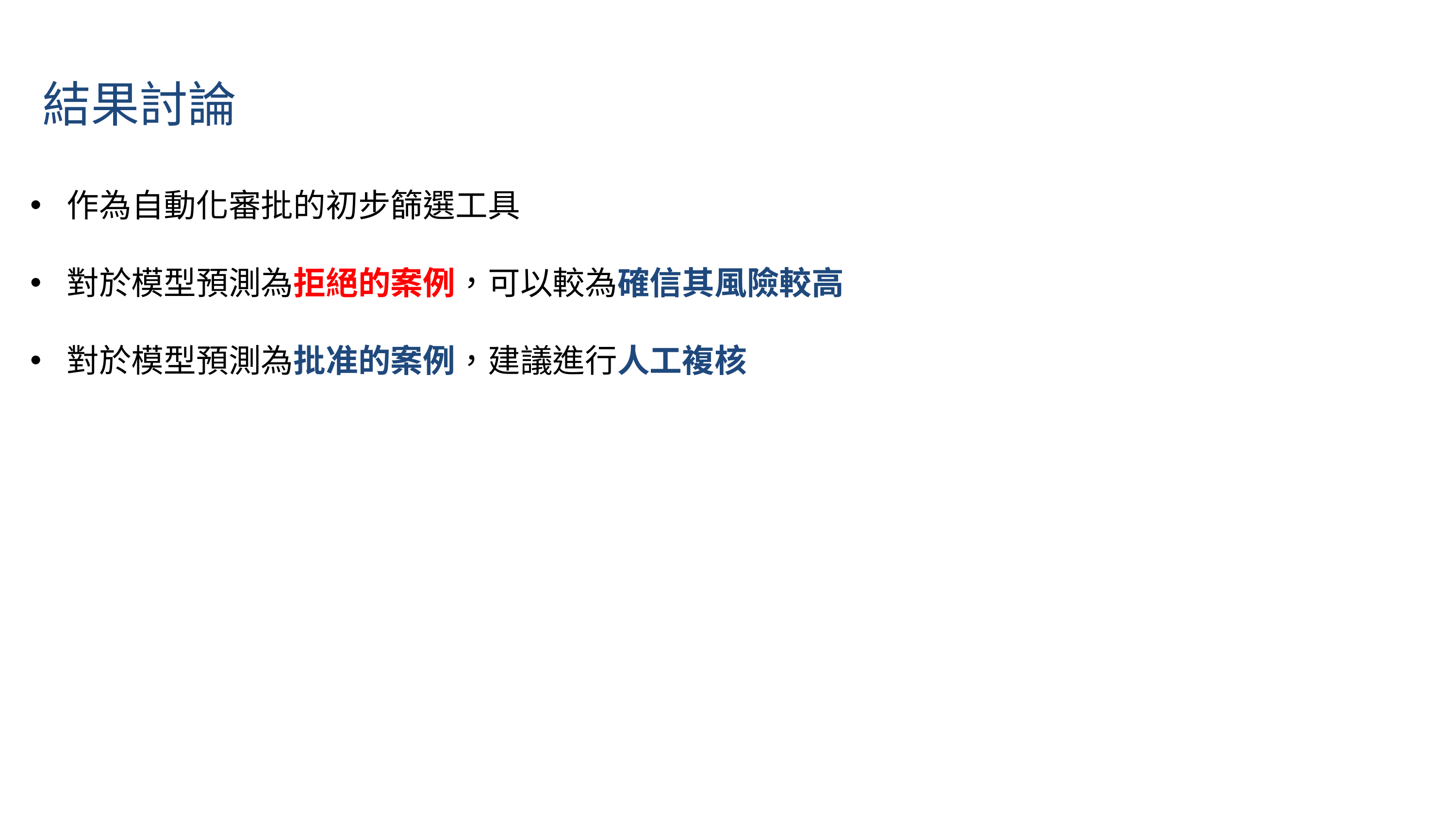

結果討論
作為自動化審批的初步篩選工具

對於模型預測為拒絕的案例，可以較為確信其風險較高

對於模型預測為批准的案例，建議進行人工複核